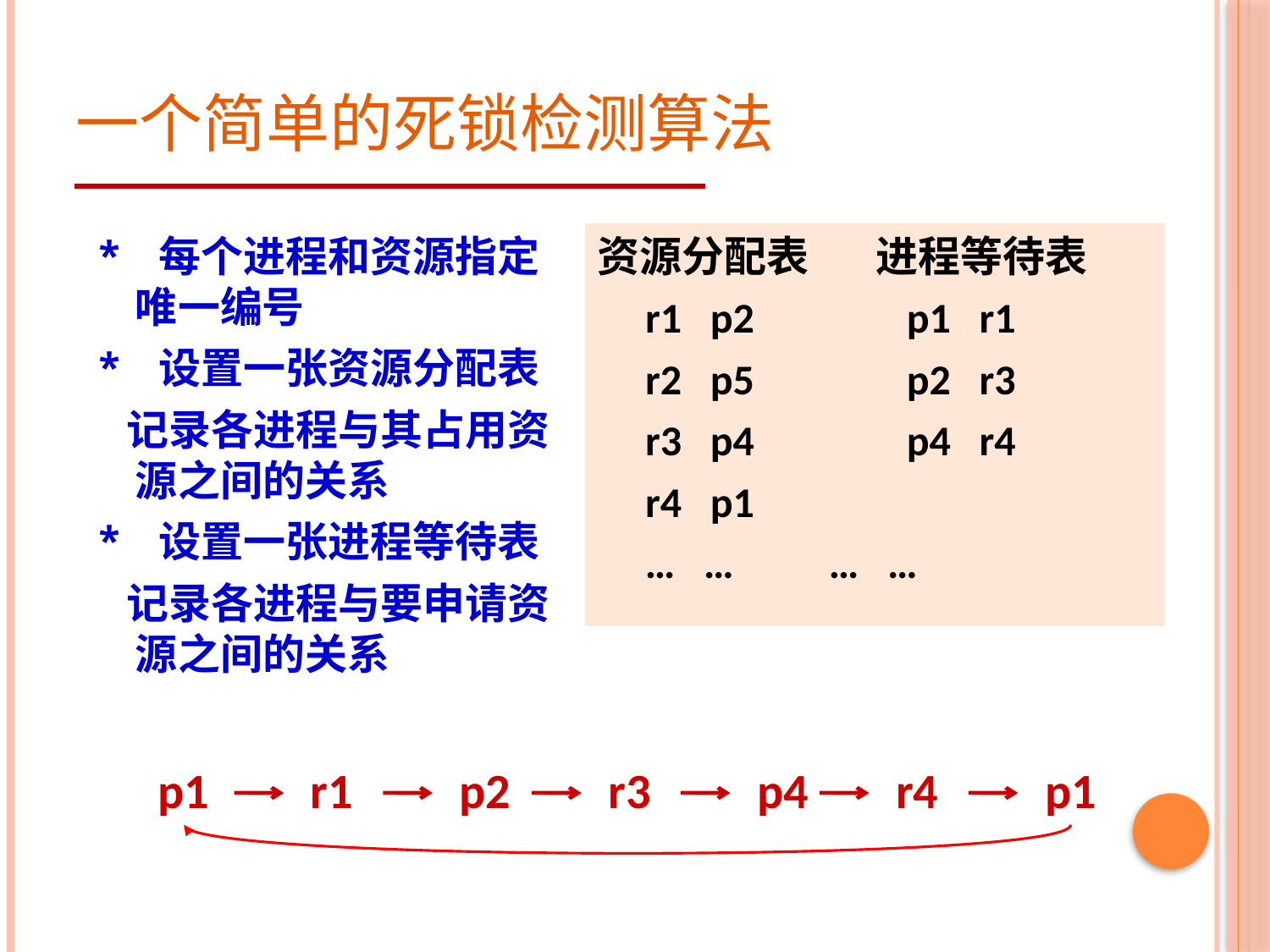

# 一个简单的死锁检测算法
* 每个进程和资源指定唯一编号
* 设置一张资源分配表
  记录各进程与其占用资源之间的关系
* 设置一张进程等待表
  记录各进程与要申请资源之间的关系
资源分配表       进程等待表
     r1   p2                p1   r1
     r2   p5                p2   r3
     r3   p4                p4   r4
     r4   p1
     …   …          …   …

p1
r1
p2
r3
p4
r4
p1